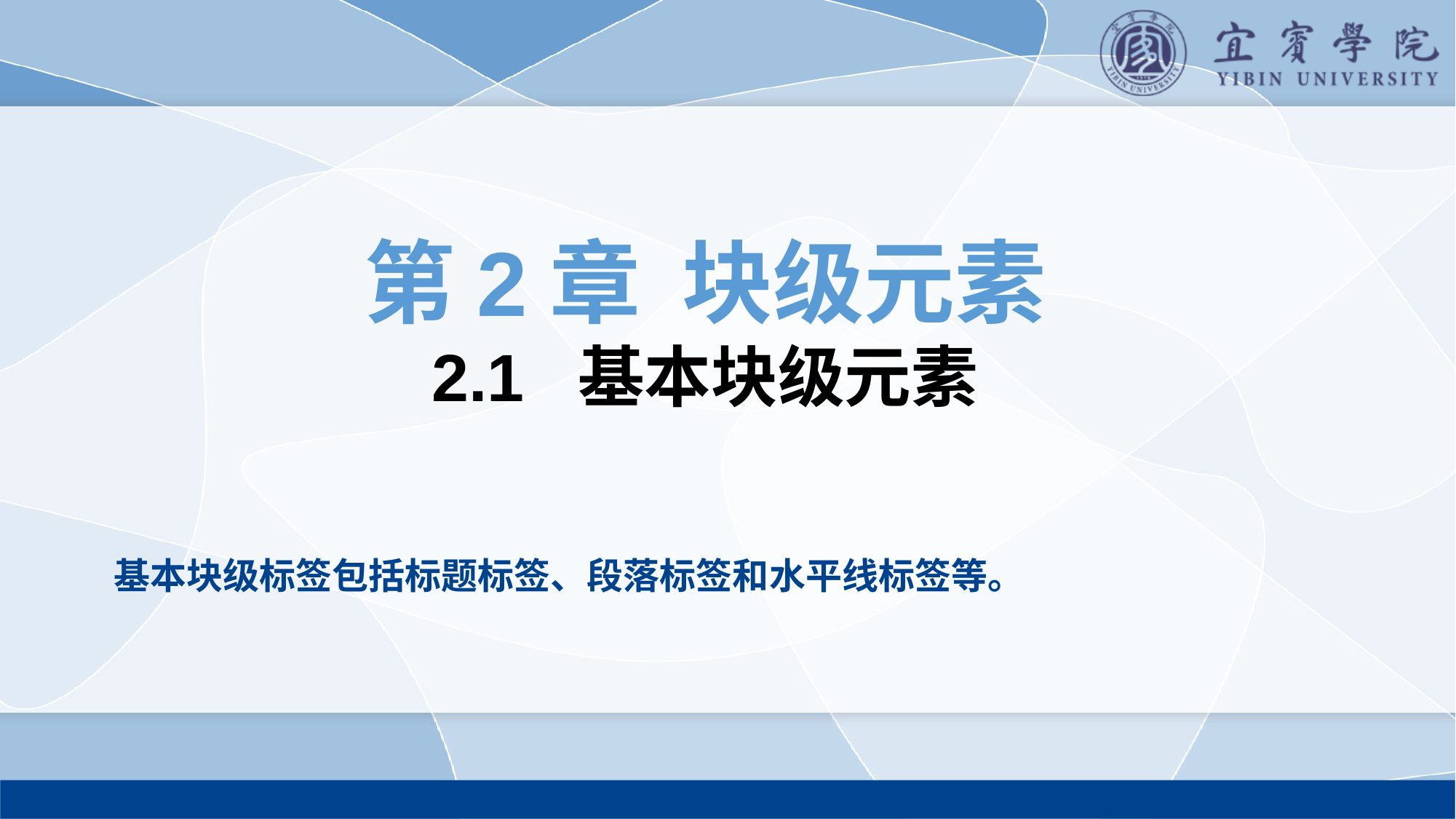

第2章  块级元素
2.1  基本块级元素
基本块级标签包括标题标签、段落标签和水平线标签等。